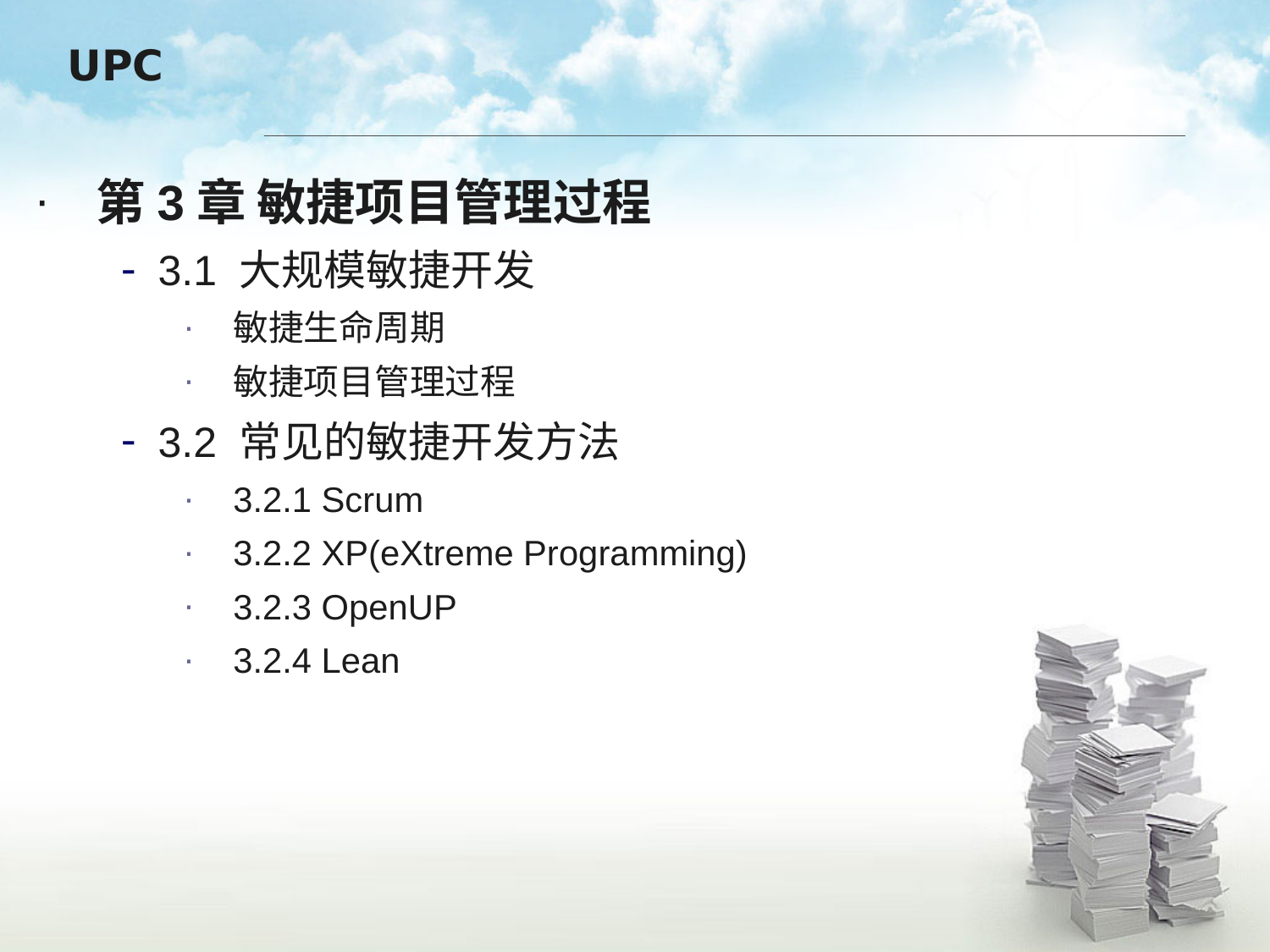

第3章 敏捷项目管理过程
3.1 大规模敏捷开发
敏捷生命周期
敏捷项目管理过程
3.2 常见的敏捷开发方法
3.2.1 Scrum
3.2.2 XP(eXtreme Programming)
3.2.3 OpenUP
3.2.4 Lean